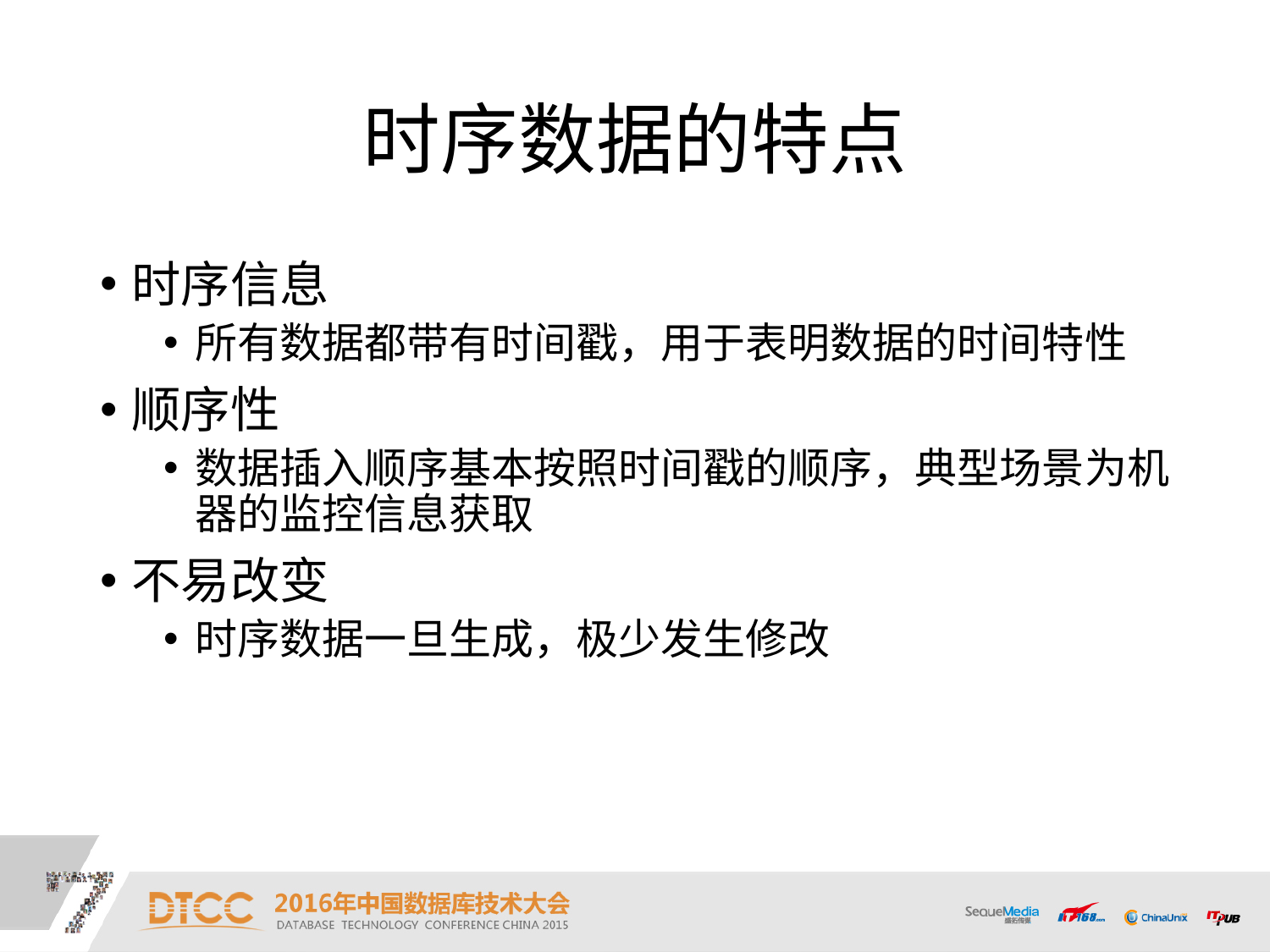

# 时序数据的特点
时序信息
所有数据都带有时间戳，用于表明数据的时间特性
顺序性
数据插入顺序基本按照时间戳的顺序，典型场景为机器的监控信息获取
不易改变
时序数据一旦生成，极少发生修改